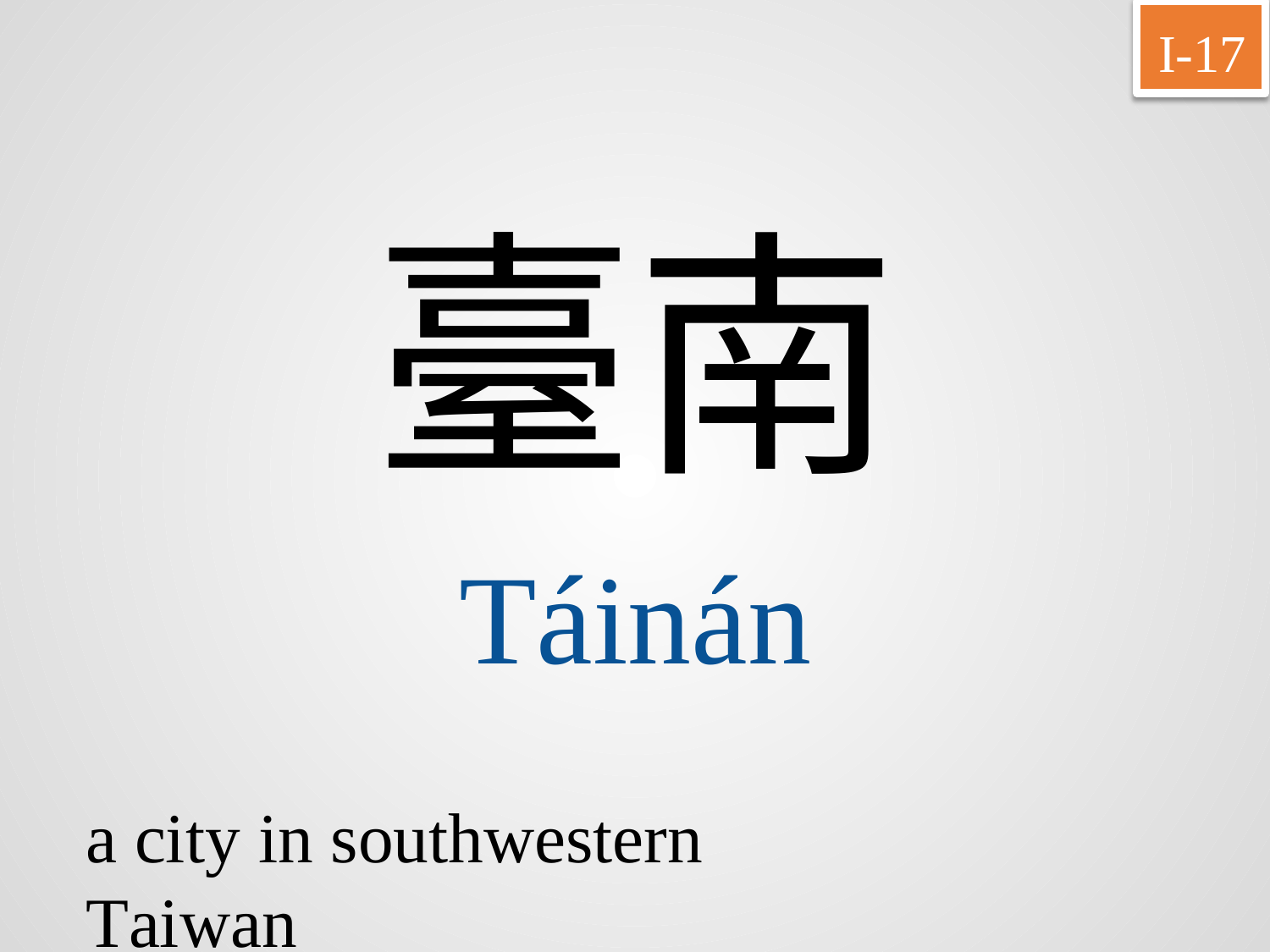

I-17

臺南
Táinán
a city in southwestern Taiwan